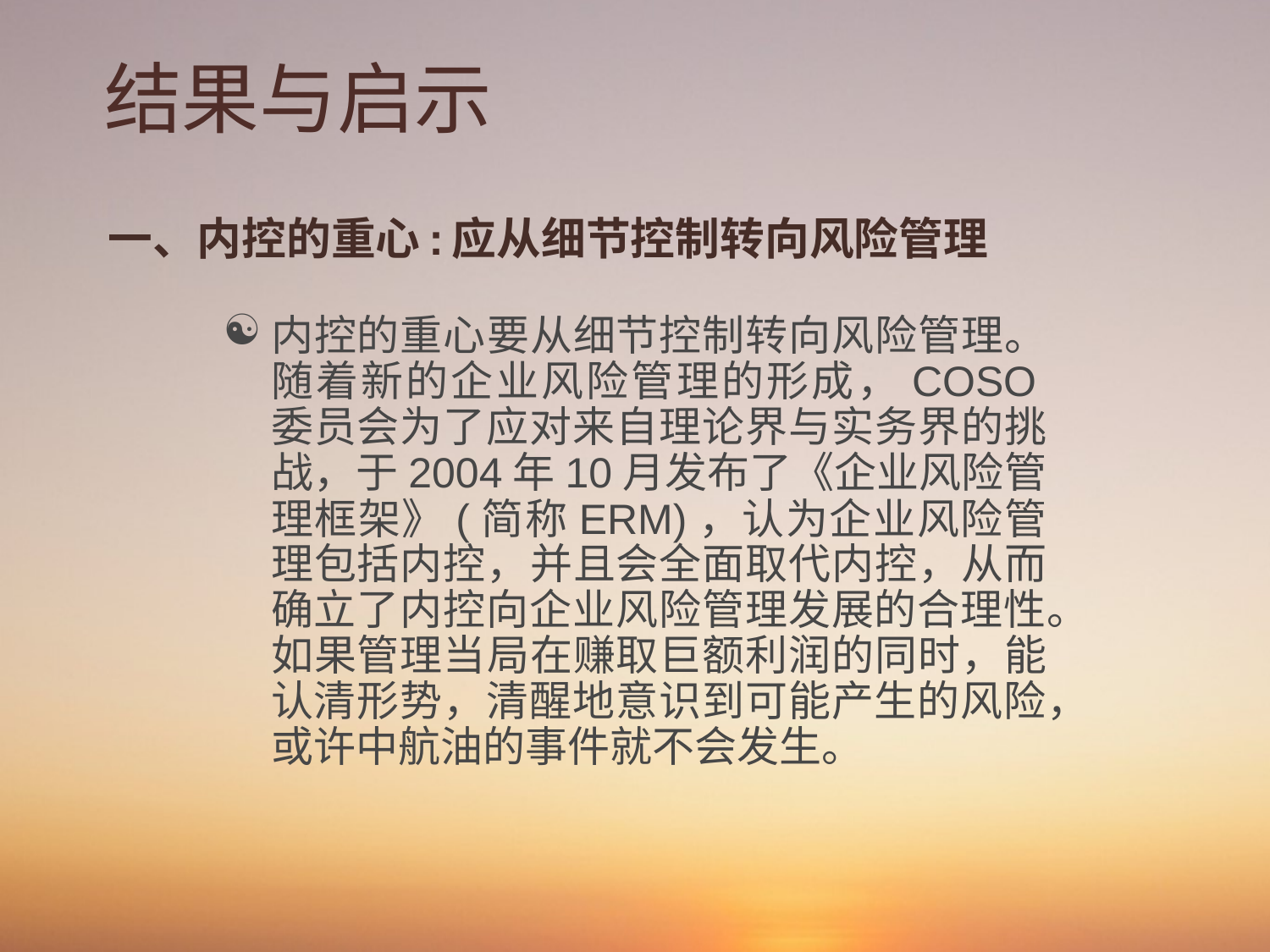

结果与启示
# 一、内控的重心:应从细节控制转向风险管理
内控的重心要从细节控制转向风险管理。随着新的企业风险管理的形成，COSO委员会为了应对来自理论界与实务界的挑战，于2004年10月发布了《企业风险管理框架》(简称ERM)，认为企业风险管理包括内控，并且会全面取代内控，从而确立了内控向企业风险管理发展的合理性。如果管理当局在赚取巨额利润的同时，能认清形势，清醒地意识到可能产生的风险，或许中航油的事件就不会发生。